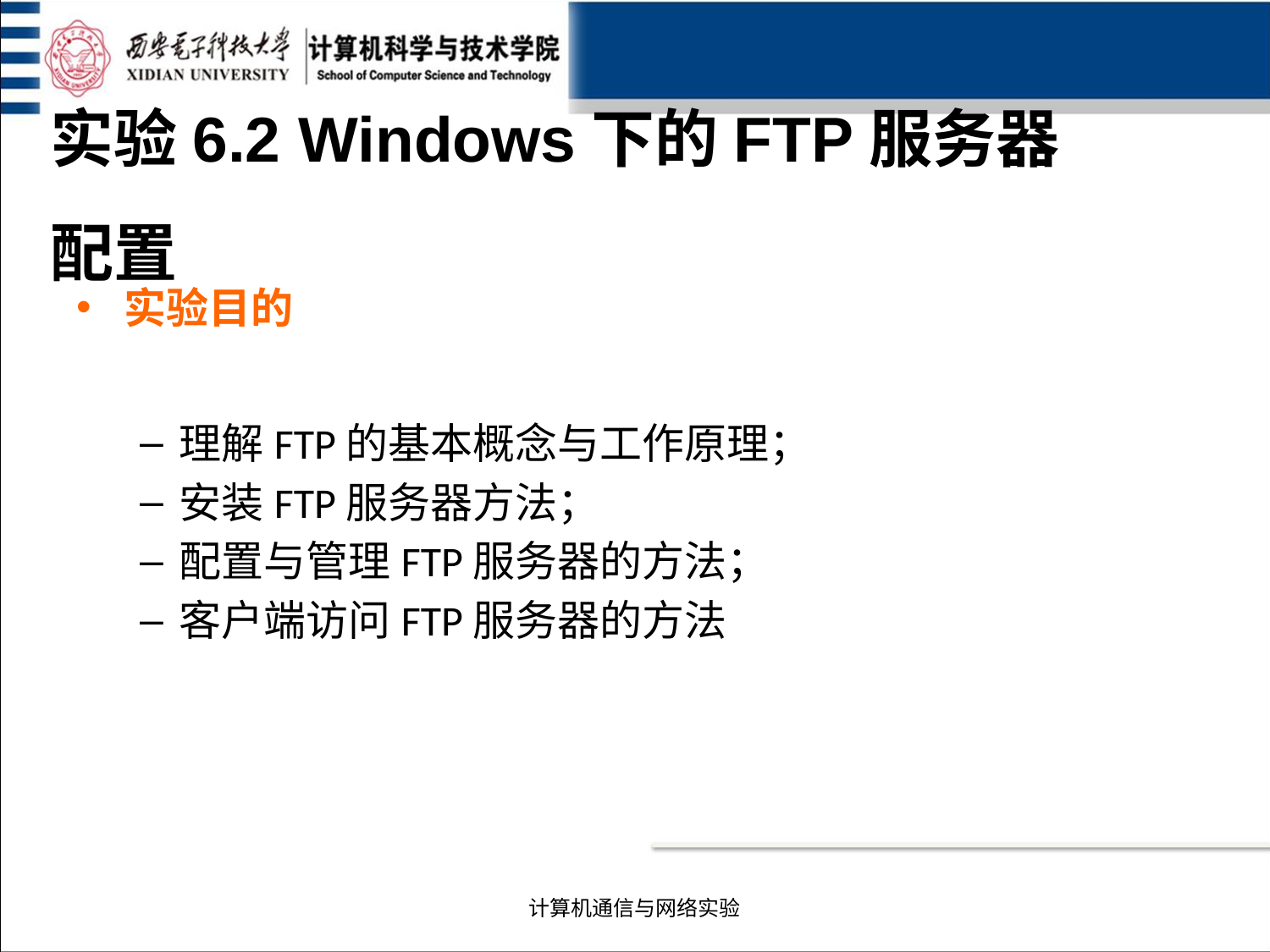

实验6.2 Windows下的FTP服务器配置
实验目的

理解FTP的基本概念与工作原理；
安装FTP服务器方法；
配置与管理FTP服务器的方法；
客户端访问FTP服务器的方法
计算机通信与网络实验